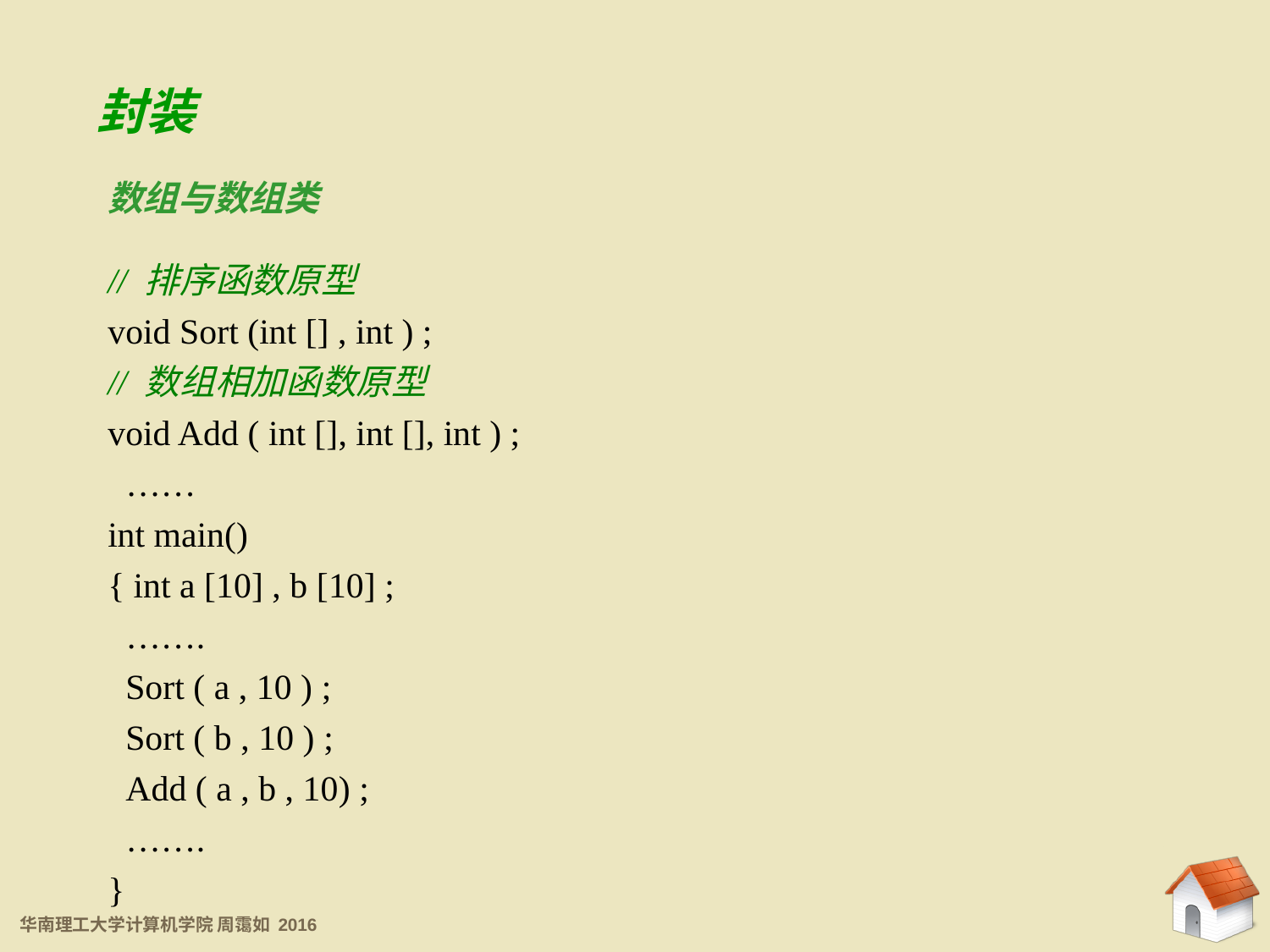

6.1  类与对象
封装
数组与数组类
// 排序函数原型
void Sort (int [] , int ) ;
// 数组相加函数原型
void Add ( int [], int [], int ) ;
  ……
int main()
{ int a [10] , b [10] ;
  …….
  Sort ( a , 10 ) ;
  Sort ( b , 10 ) ;
  Add ( a , b , 10) ;
  …….
}